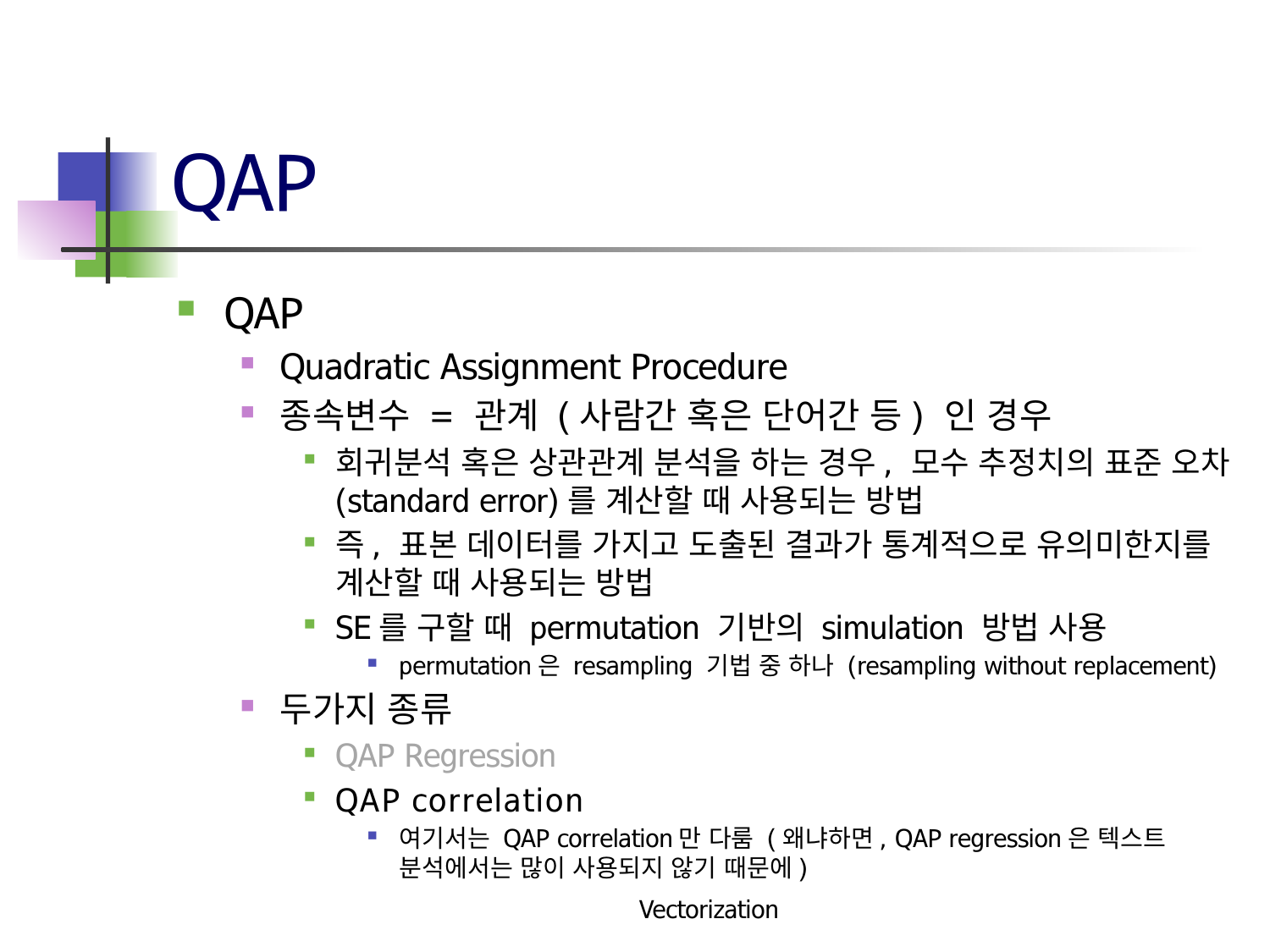

# QAP
QAP
Quadratic Assignment Procedure
종속변수 = 관계 (사람간 혹은 단어간 등) 인 경우
회귀분석 혹은 상관관계 분석을 하는 경우, 모수 추정치의 표준 오차 (standard error)를 계산할 때 사용되는 방법
즉, 표본 데이터를 가지고 도출된 결과가 통계적으로 유의미한지를 계산할 때 사용되는 방법
SE를 구할 때 permutation 기반의 simulation 방법 사용
permutation은 resampling 기법 중 하나 (resampling without replacement)
두가지 종류
QAP Regression
QAP correlation
여기서는 QAP correlation만 다룸 (왜냐하면, QAP regression은 텍스트 분석에서는 많이 사용되지 않기 때문에)
Vectorization